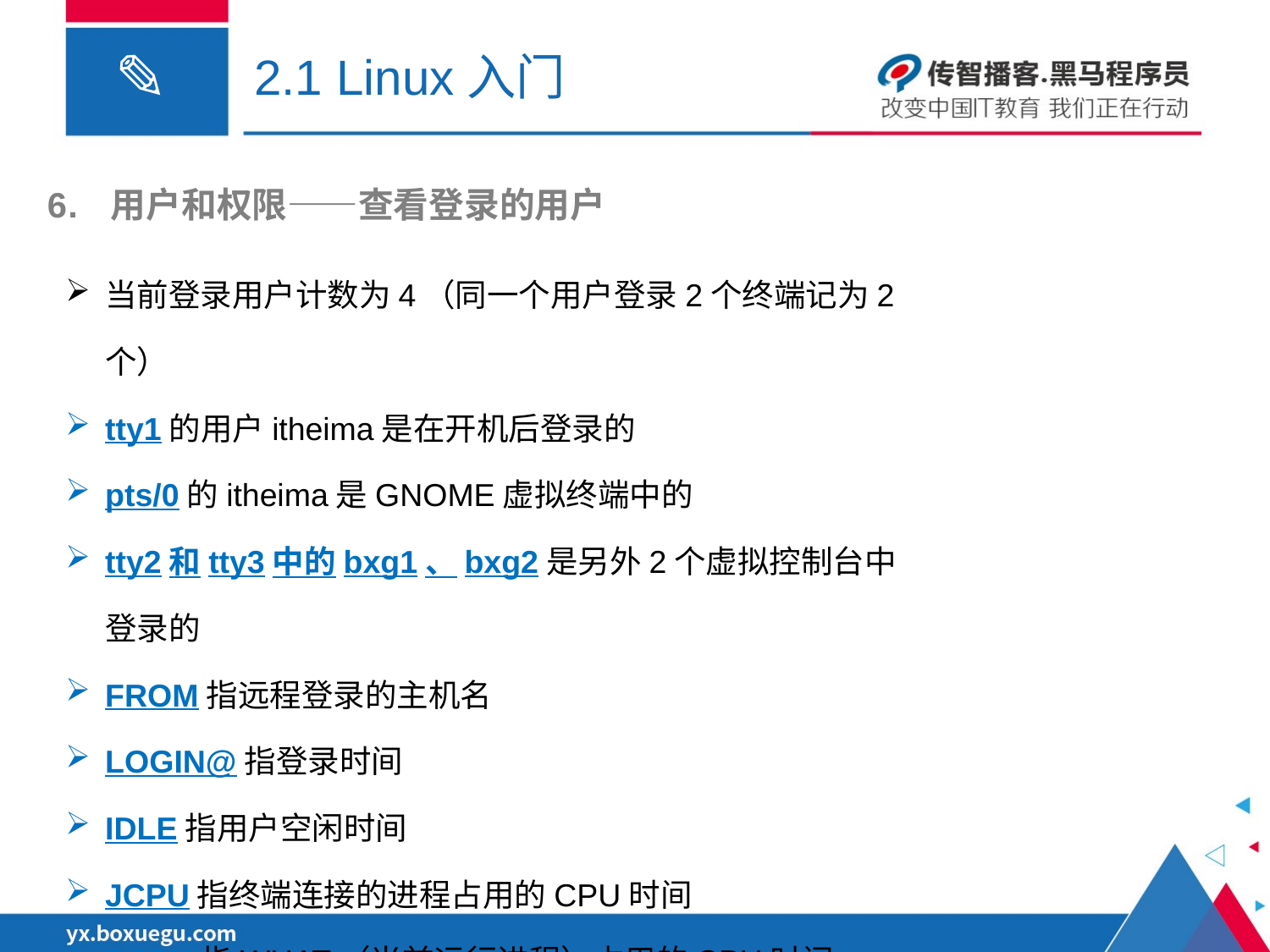

# 2.1 Linux入门
用户和权限——查看登录的用户
当前登录用户计数为4（同一个用户登录2个终端记为2个）
tty1的用户itheima是在开机后登录的
pts/0的itheima是GNOME虚拟终端中的
tty2和tty3中的bxg1、bxg2是另外2个虚拟控制台中登录的
FROM指远程登录的主机名
LOGIN@指登录时间
IDLE指用户空闲时间
JCPU指终端连接的进程占用的CPU时间
PCPU指WHAT（当前运行进程）占用的CPU时间